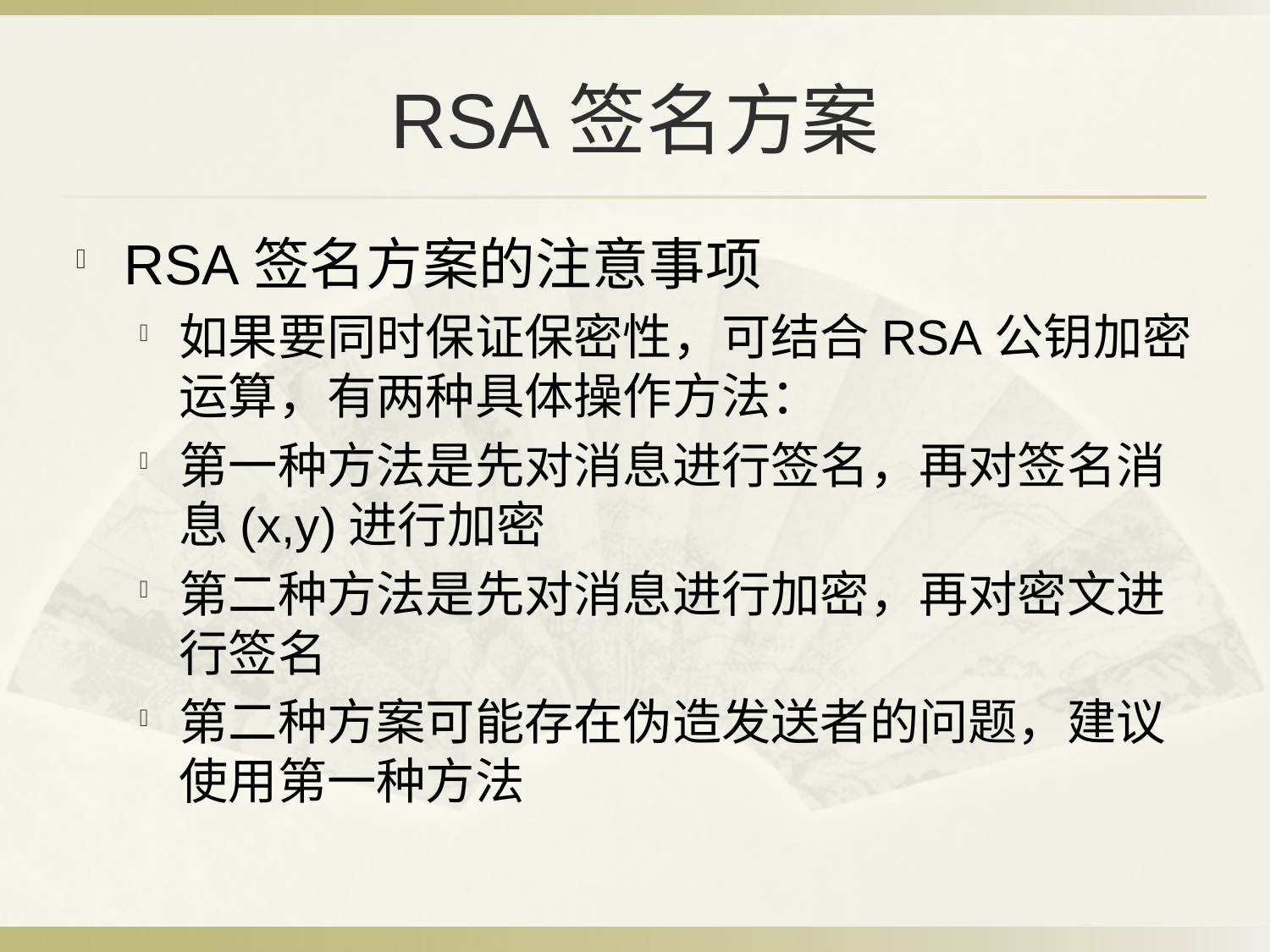

# RSA签名方案
RSA签名方案的注意事项
如果要同时保证保密性，可结合RSA公钥加密运算，有两种具体操作方法：
第一种方法是先对消息进行签名，再对签名消息(x,y)进行加密
第二种方法是先对消息进行加密，再对密文进行签名
第二种方案可能存在伪造发送者的问题，建议使用第一种方法